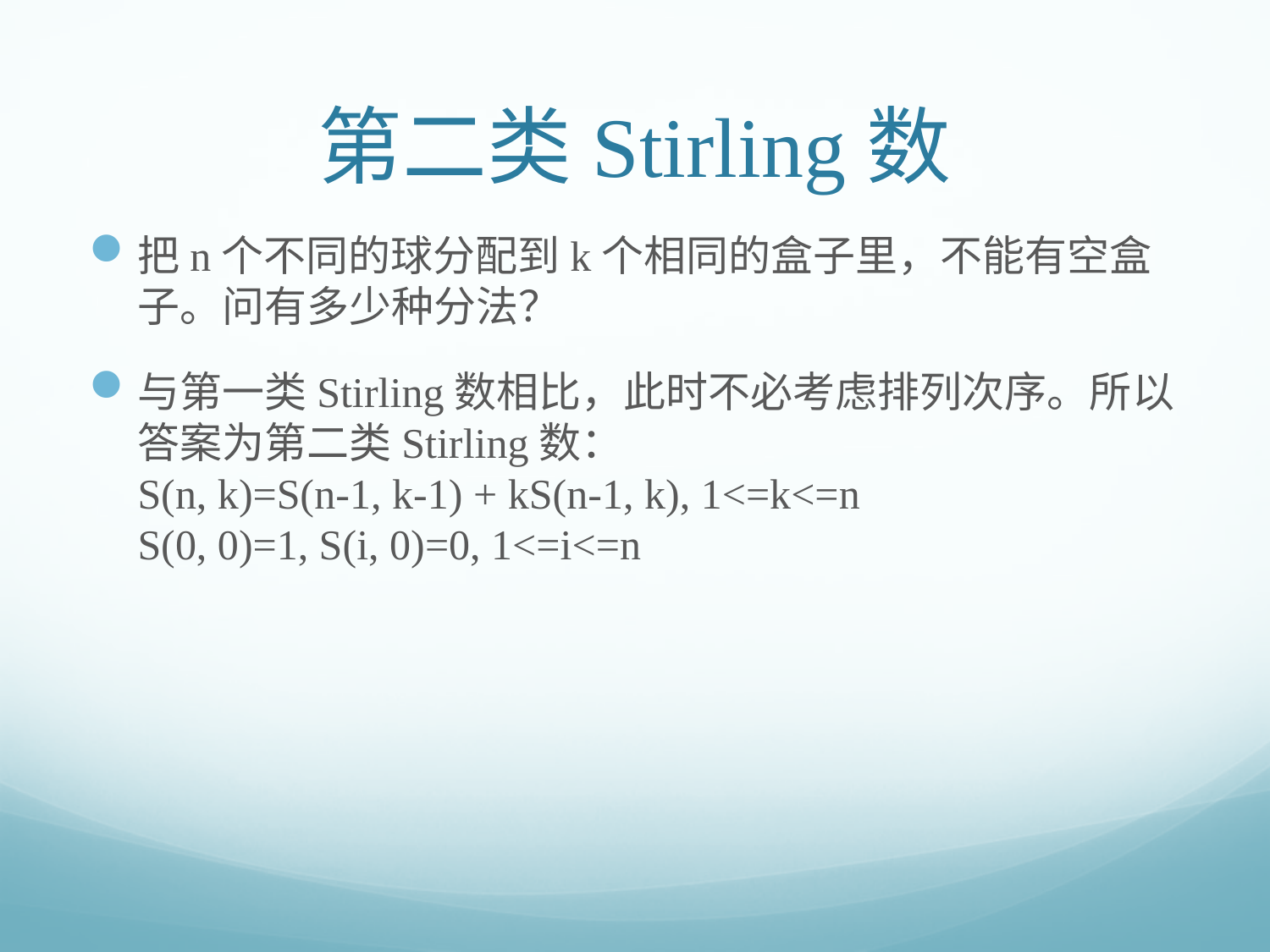

# 第二类Stirling数
把n个不同的球分配到k个相同的盒子里，不能有空盒子。问有多少种分法？
与第一类Stirling数相比，此时不必考虑排列次序。所以答案为第二类Stirling数：
S(n, k)=S(n-1, k-1) + kS(n-1, k), 1<=k<=n
S(0, 0)=1, S(i, 0)=0, 1<=i<=n